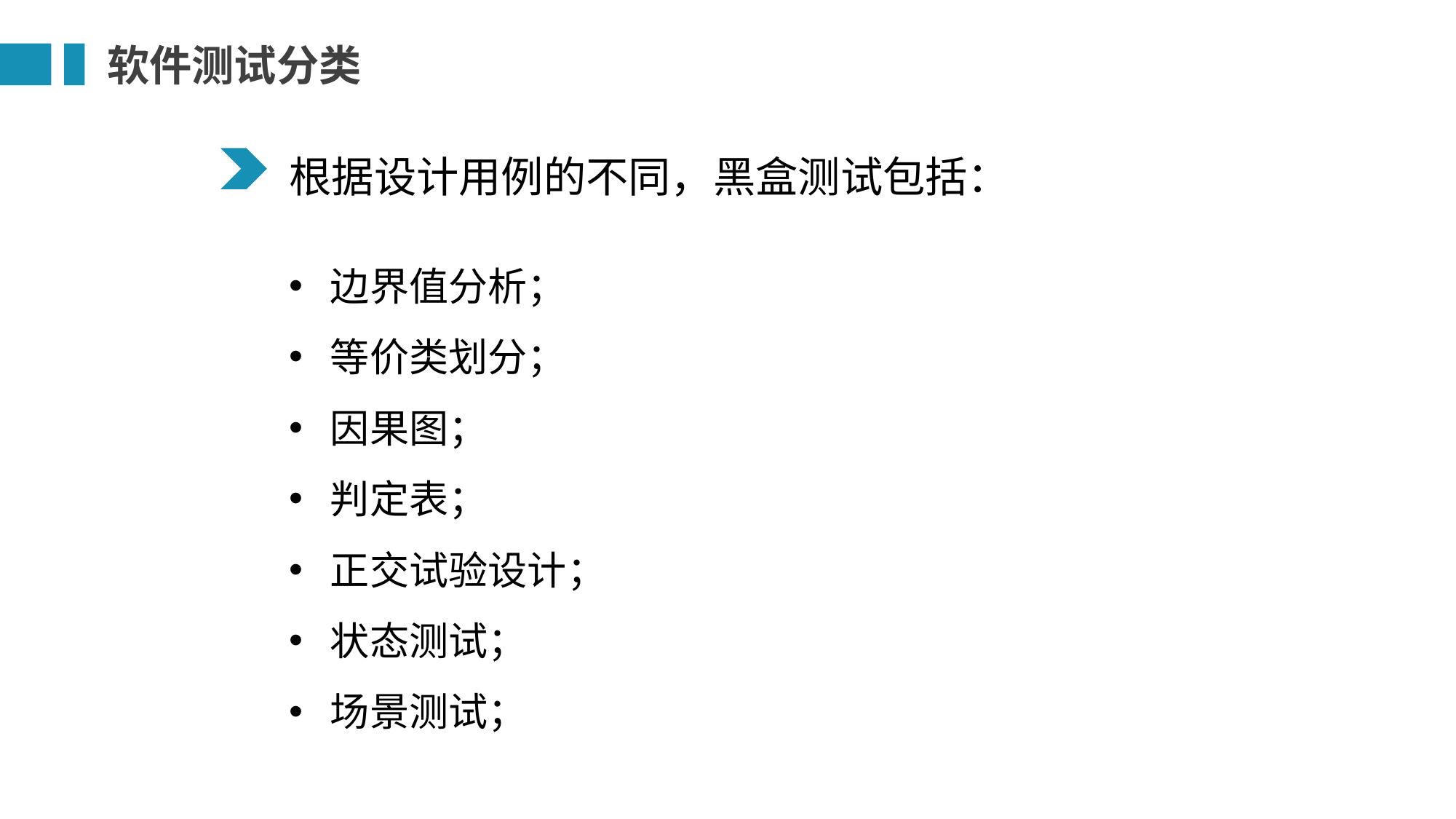

软件测试分类

根据设计用例的不同，黑盒测试包括：

边界值分析；
等价类划分；
因果图；
判定表；
正交试验设计；
状态测试；
场景测试；
9